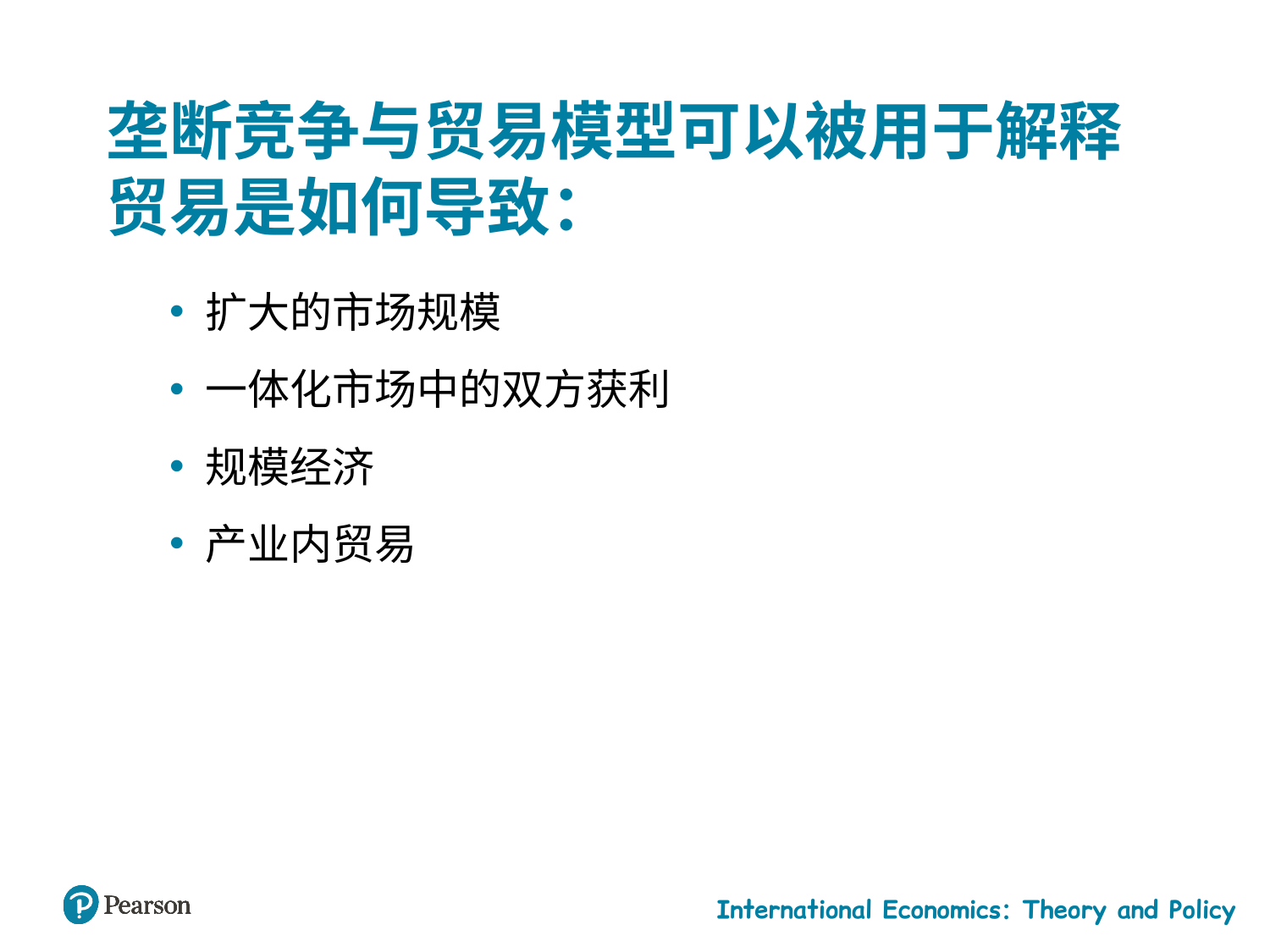

# 垄断竞争与贸易模型可以被用于解释 贸易是如何导致：
扩大的市场规模
一体化市场中的双方获利
规模经济
产业内贸易